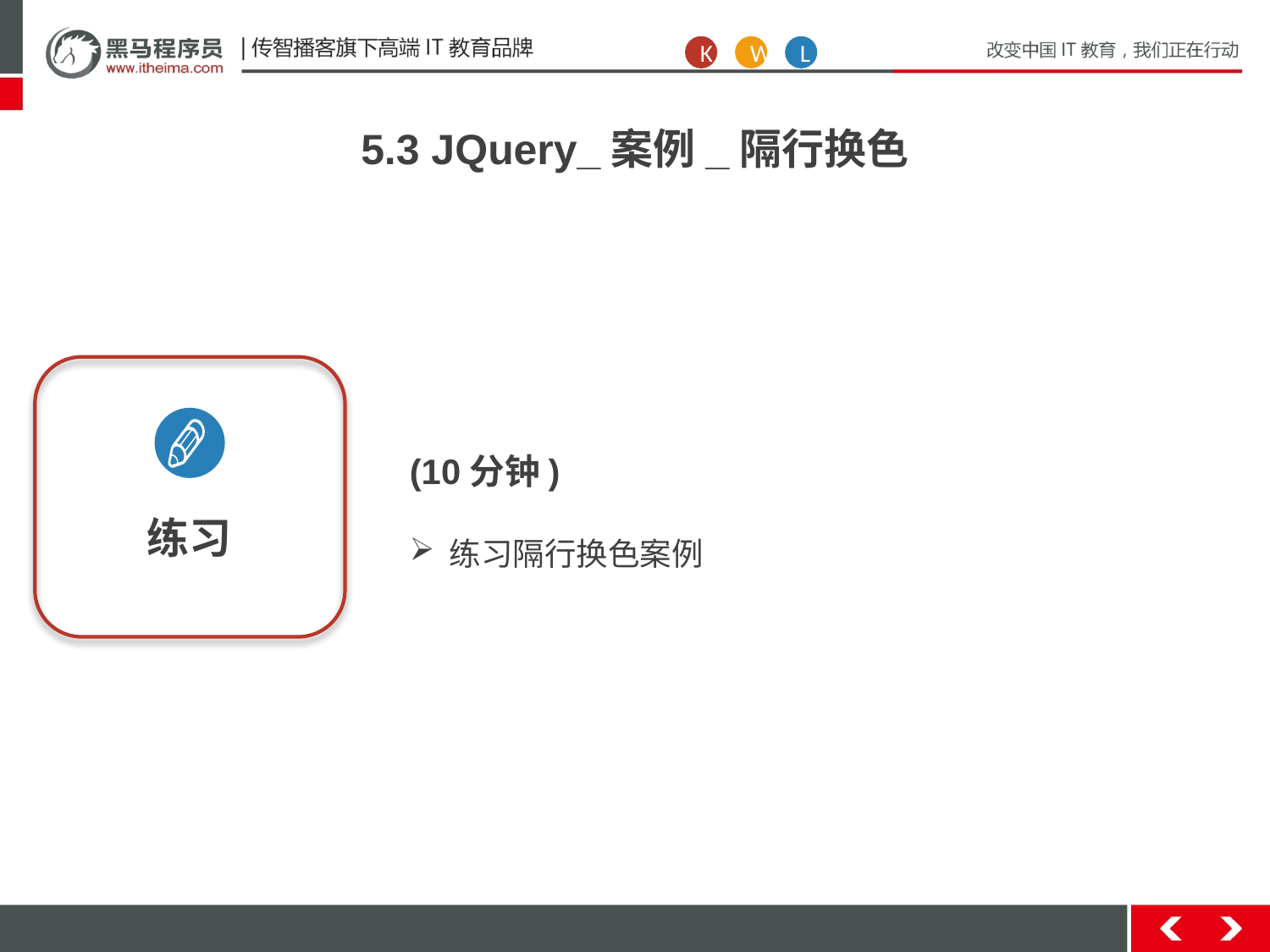

K
W
L
5.3 JQuery_案例_隔行换色

练习
(10分钟)

练习隔行换色案例